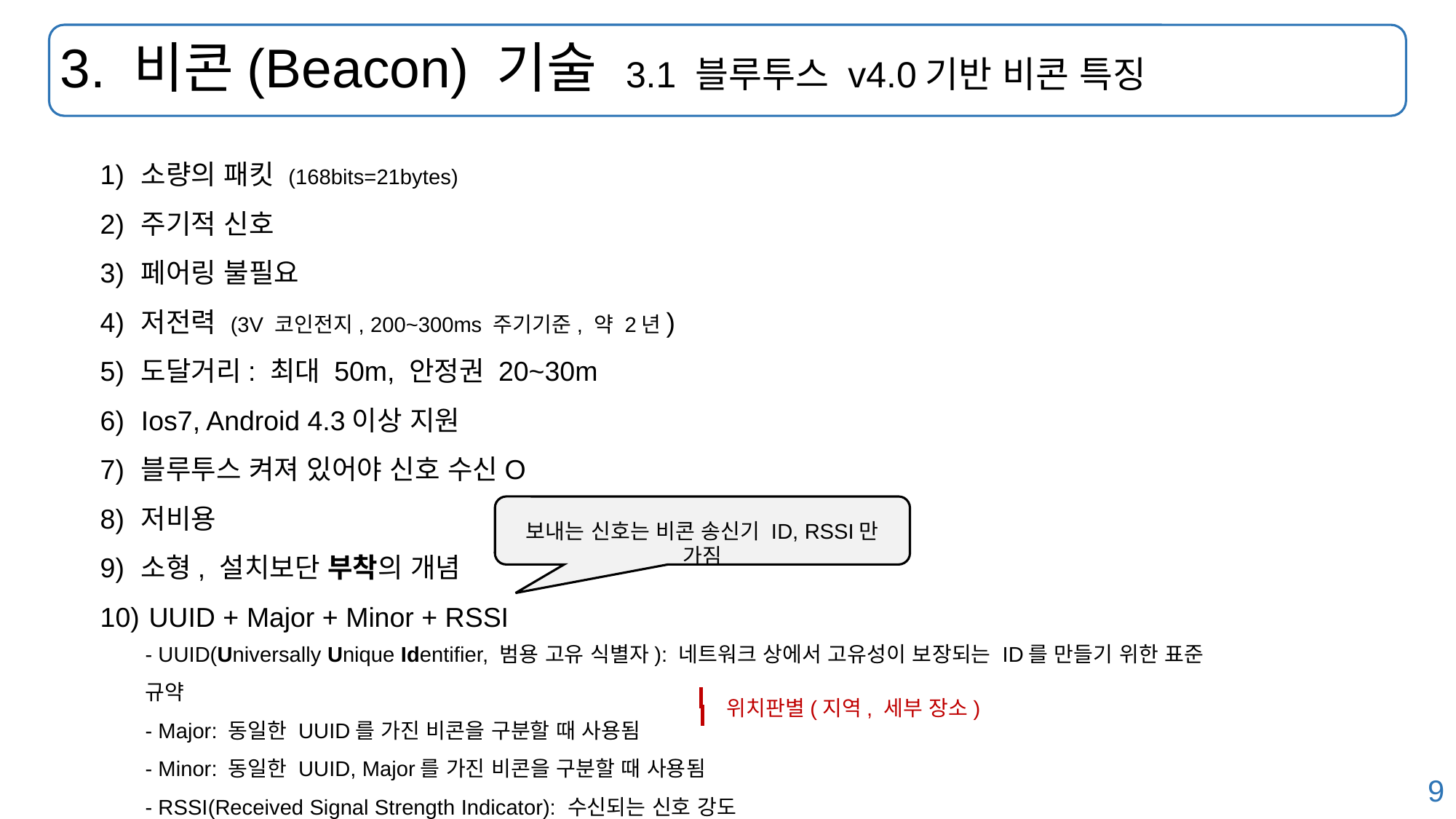

# 3. 비콘(Beacon) 기술 3.1 블루투스 v4.0기반 비콘 특징
소량의 패킷 (168bits=21bytes)
주기적 신호
페어링 불필요
저전력 (3V 코인전지, 200~300ms 주기기준, 약 2년)
도달거리: 최대 50m, 안정권 20~30m
Ios7, Android 4.3이상 지원
블루투스 켜져 있어야 신호 수신O
저비용
소형, 설치보단 부착의 개념
 UUID + Major + Minor + RSSI

보내는 신호는 비콘 송신기 ID, RSSI만 가짐
- UUID(Universally Unique Identifier, 범용 고유 식별자): 네트워크 상에서 고유성이 보장되는 ID를 만들기 위한 표준 규약
- Major: 동일한 UUID를 가진 비콘을 구분할 때 사용됨
- Minor: 동일한 UUID, Major를 가진 비콘을 구분할 때 사용됨
- RSSI(Received Signal Strength Indicator): 수신되는 신호 강도
위치판별(지역, 세부 장소)